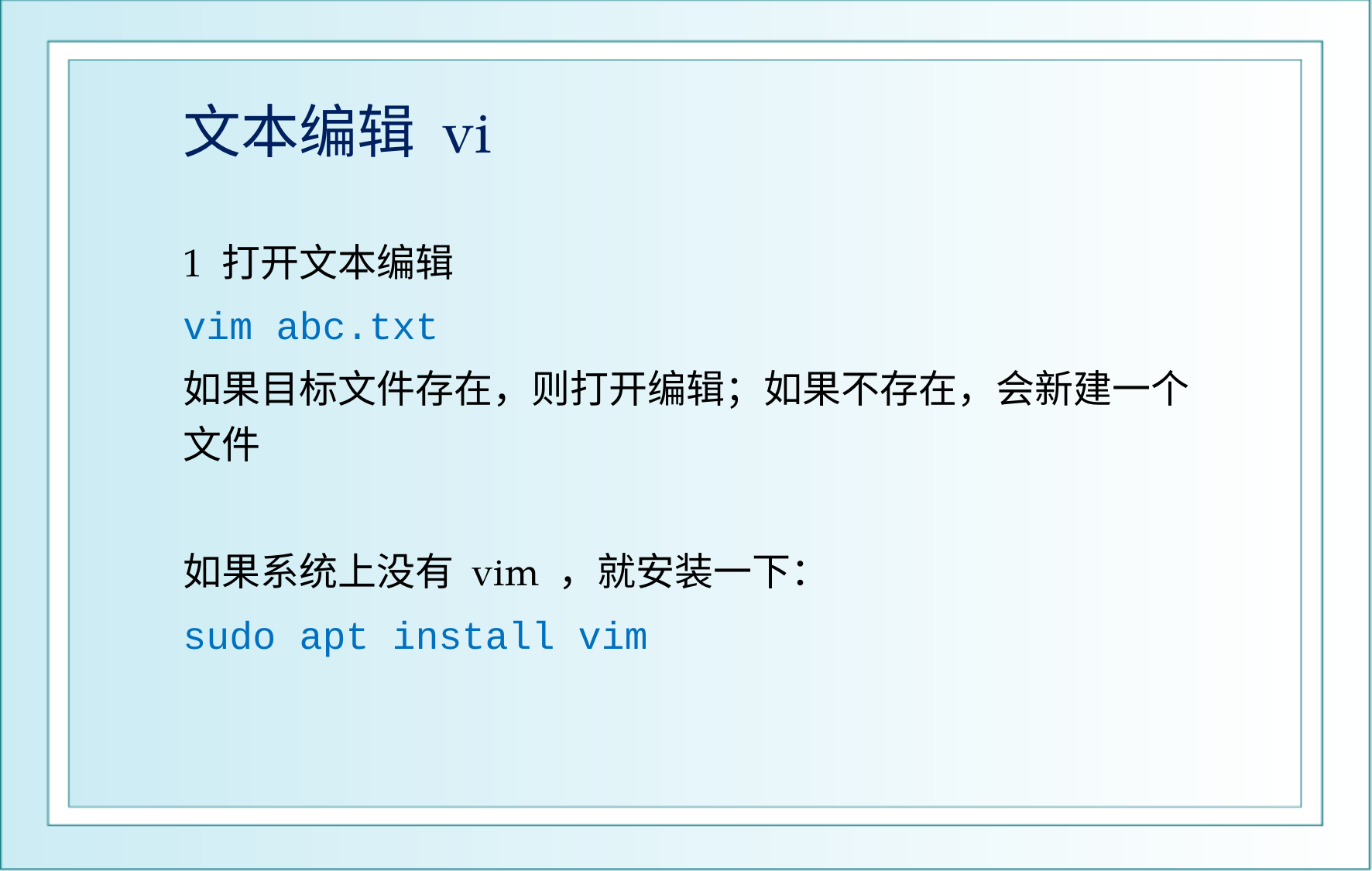

# 文本编辑 vi
1 打开文本编辑
vim abc.txt
如果目标文件存在，则打开编辑；如果不存在，会新建一个文件

如果系统上没有 vim ，就安装一下：
sudo apt install vim